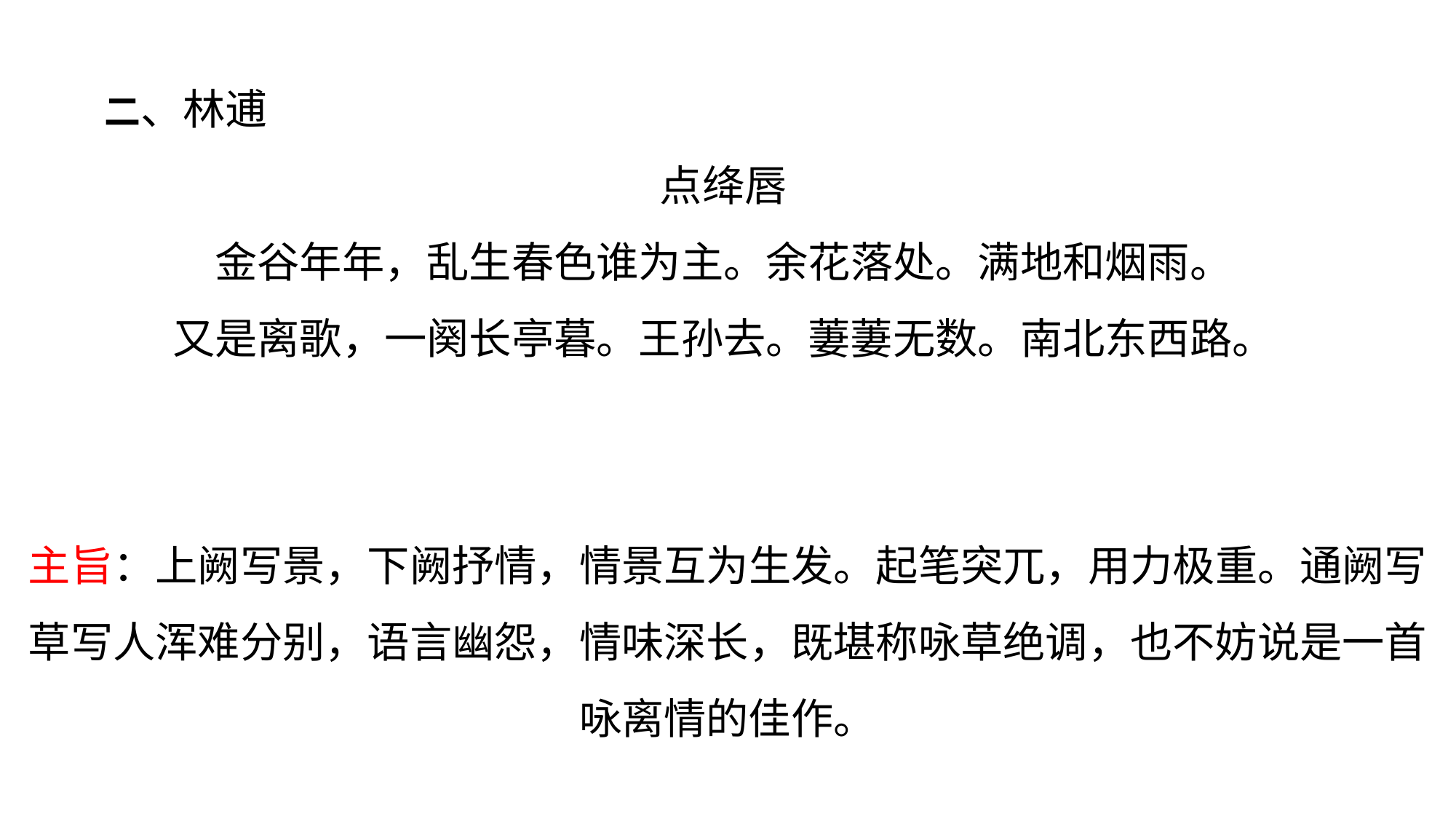

二、林逋
点绛唇
金谷年年，乱生春色谁为主。余花落处。满地和烟雨。
又是离歌，一阕长亭暮。王孙去。萋萋无数。南北东西路。
主旨：上阙写景，下阙抒情，情景互为生发。起笔突兀，用力极重。通阙写草写人浑难分别，语言幽怨，情味深长，既堪称咏草绝调，也不妨说是一首咏离情的佳作。